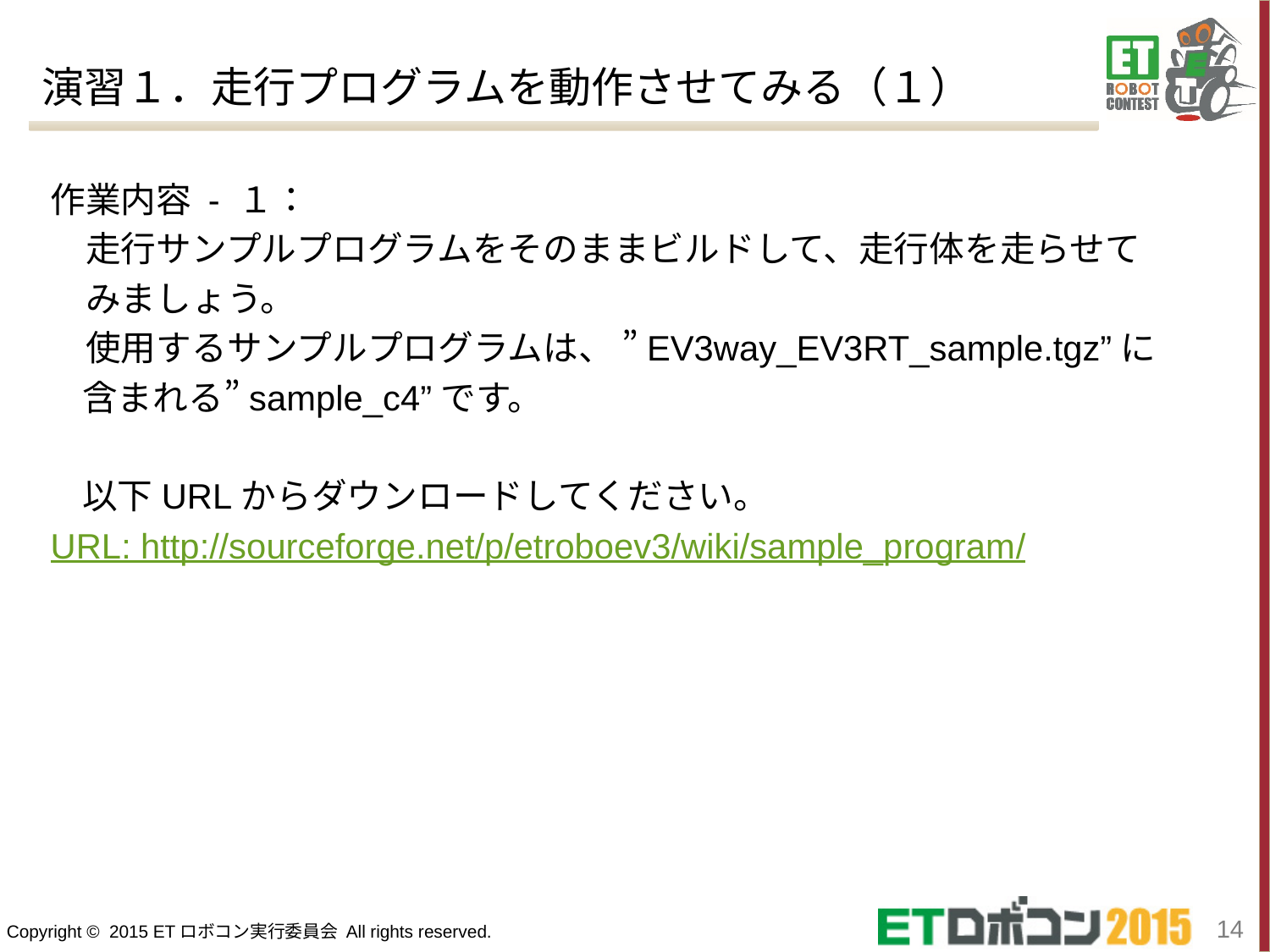

演習１．走行プログラムを動作させてみる（１）
作業内容 - １：
　走行サンプルプログラムをそのままビルドして、走行体を走らせて
　みましょう。
　使用するサンプルプログラムは、 ”EV3way_EV3RT_sample.tgz”に
   含まれる”sample_c4”です。

   以下URLからダウンロードしてください。
URL: http://sourceforge.net/p/etroboev3/wiki/sample_program/

14